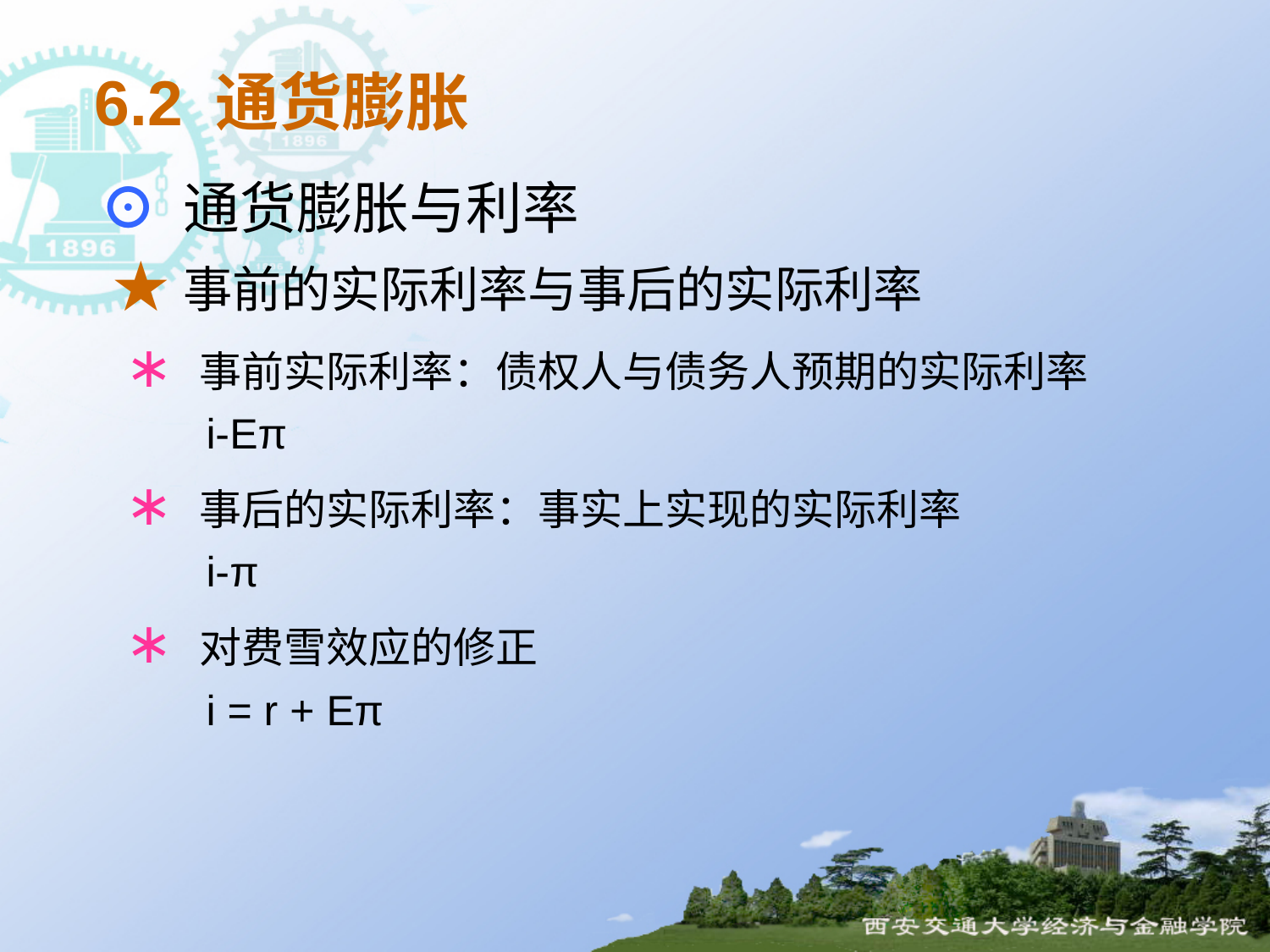

6.2 通货膨胀
 ⊙ 通货膨胀与利率
  ★事前的实际利率与事后的实际利率
   ∗ 事前实际利率：债权人与债务人预期的实际利率
          i-Eπ
   ∗ 事后的实际利率：事实上实现的实际利率
          i-π
    ∗ 对费雪效应的修正
          i = r + Eπ